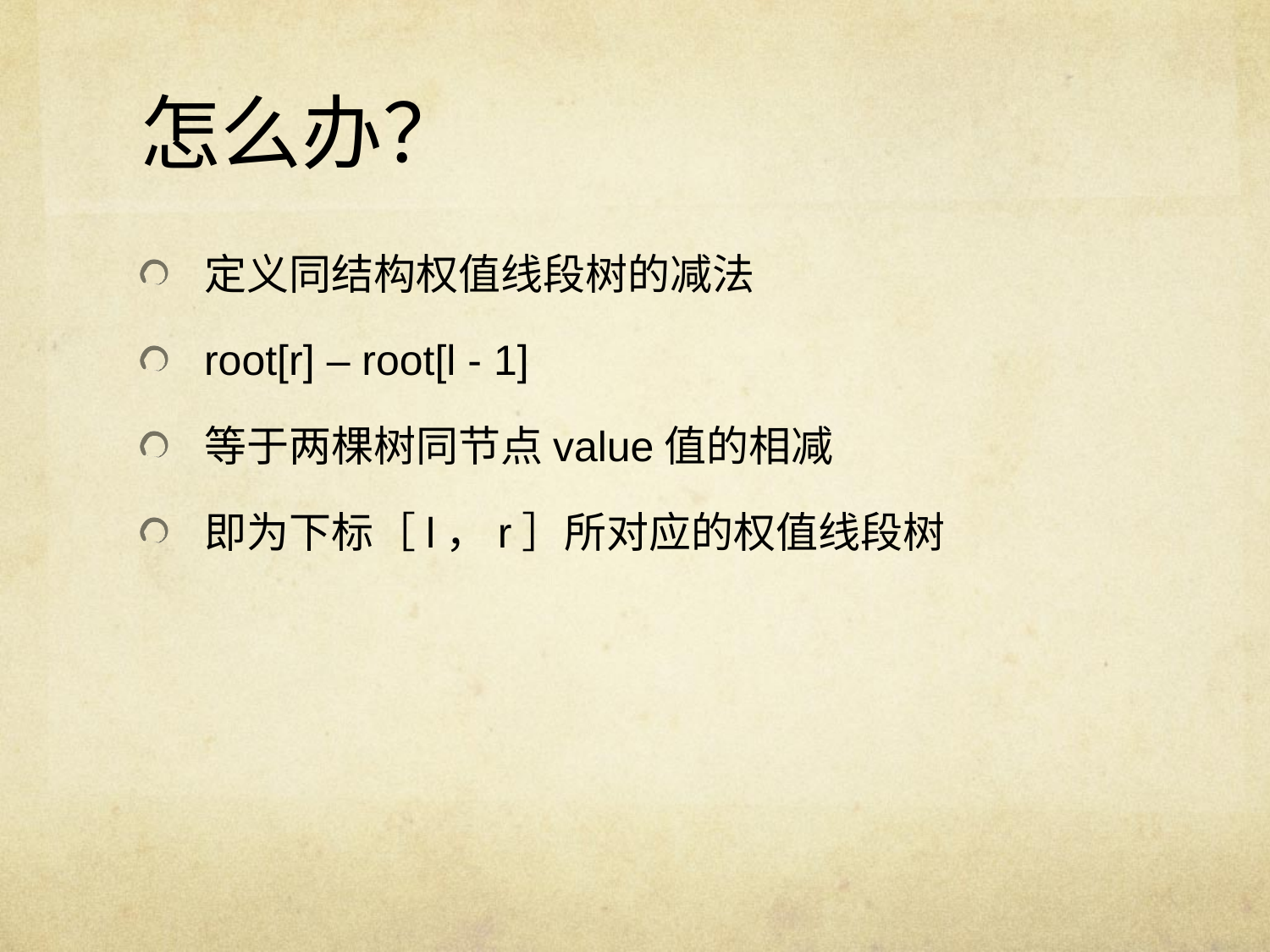

# 怎么办？
定义同结构权值线段树的减法
root[r] – root[l - 1]
等于两棵树同节点value值的相减
即为下标［l，r］所对应的权值线段树